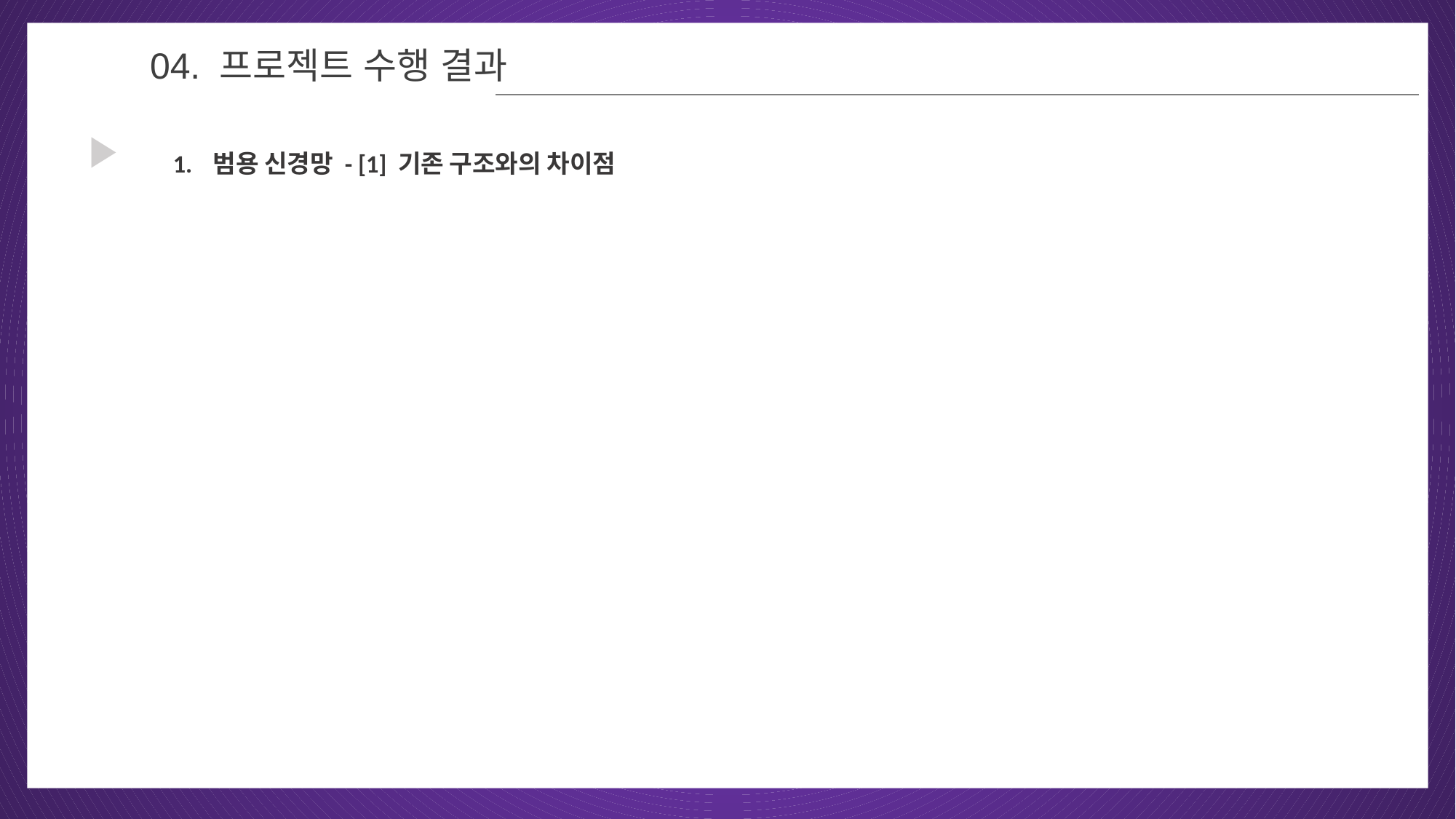

04
04. 프로젝트 수행 결과
▶
범용 신경망 - [1] 기존 구조와의 차이점